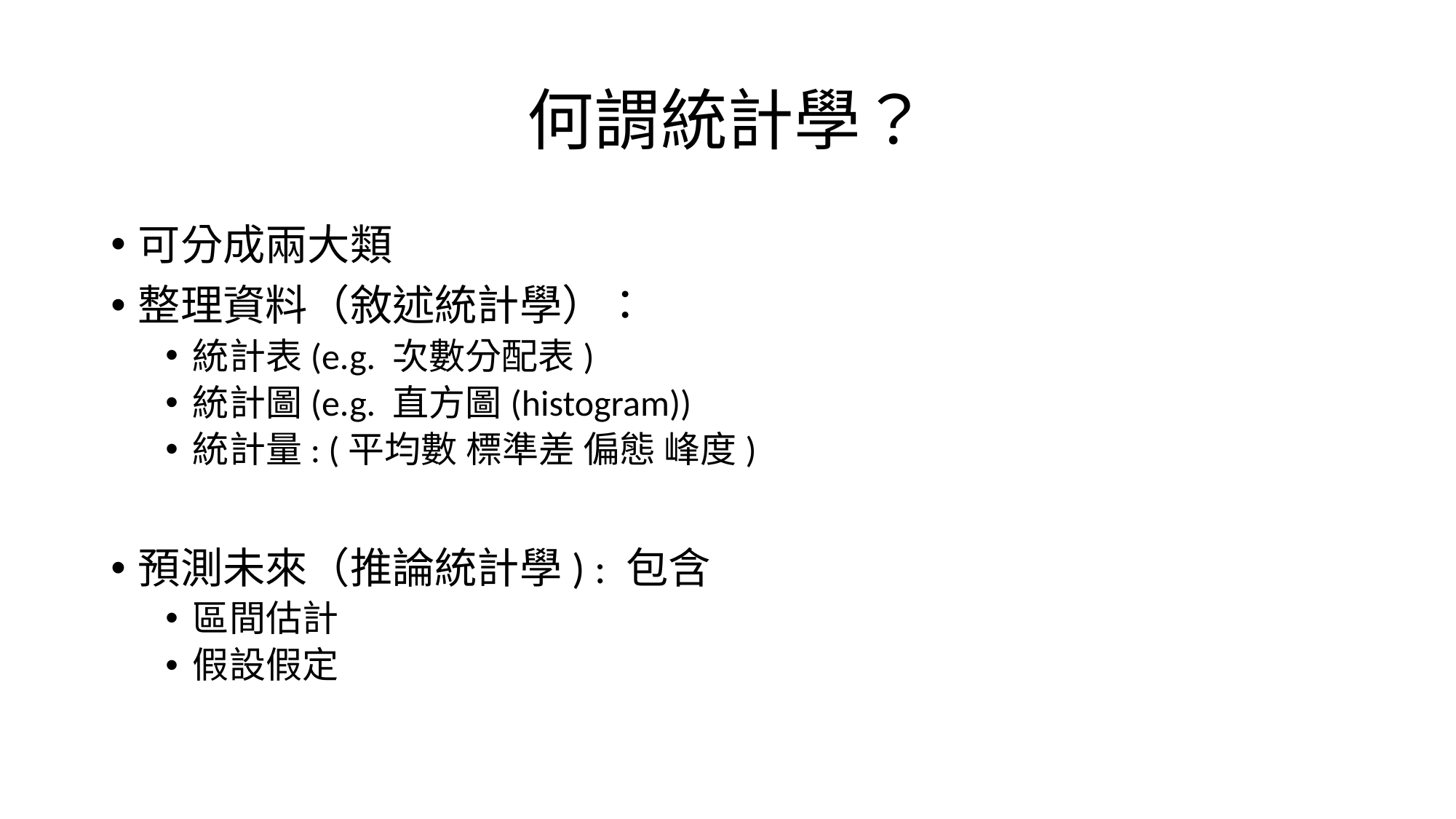

# 何謂統計學？
可分成兩大類
整理資料（敘述統計學）：
統計表(e.g. 次數分配表)
統計圖(e.g. 直方圖(histogram))
統計量: (平均數 標準差 偏態 峰度)

預測未來（推論統計學) : 包含
區間估計
假設假定